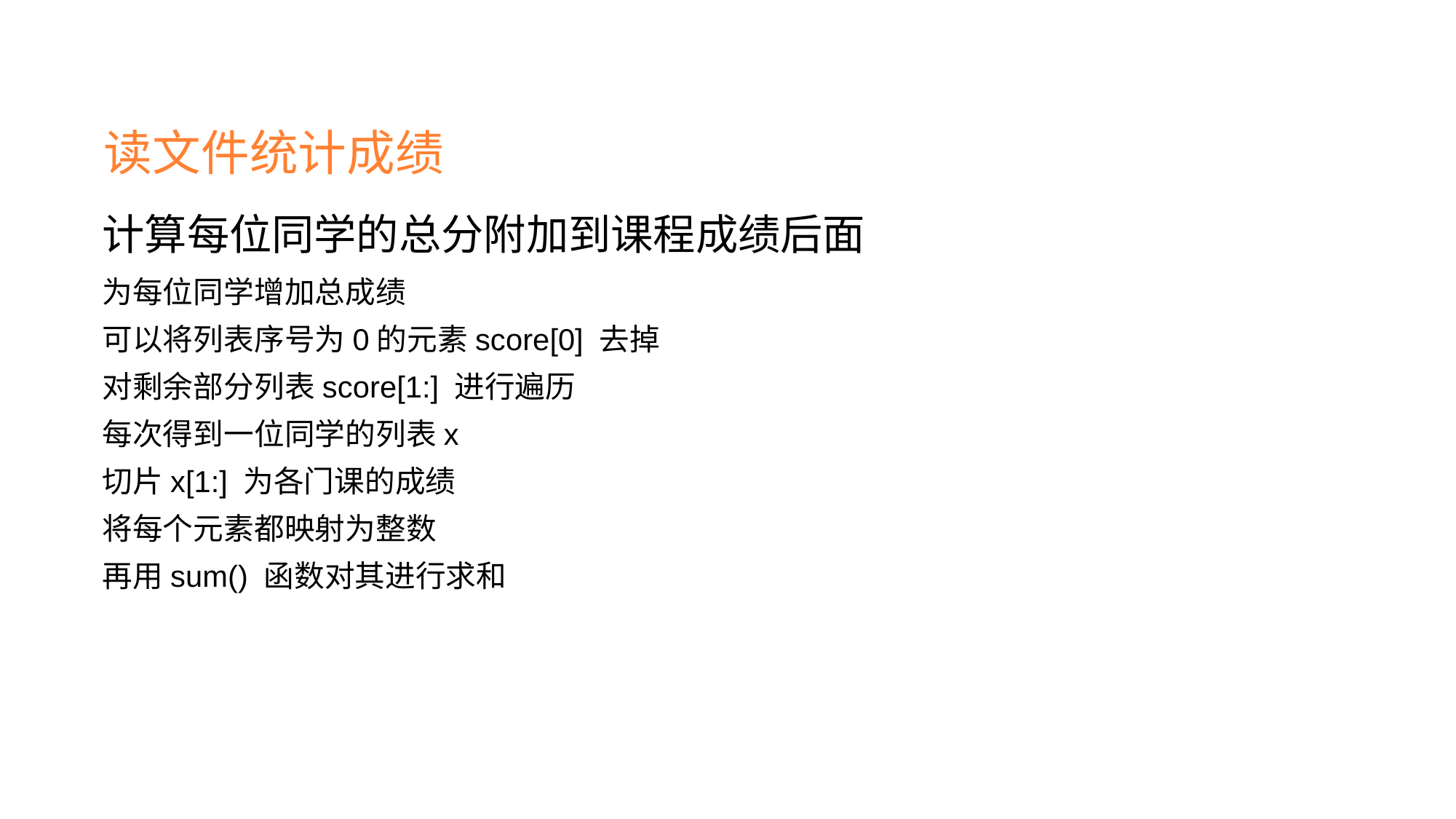

读文件统计成绩
计算每位同学的总分附加到课程成绩后面
为每位同学增加总成绩
可以将列表序号为0的元素score[0] 去掉
对剩余部分列表score[1:] 进行遍历
每次得到一位同学的列表x
切片x[1:] 为各门课的成绩
将每个元素都映射为整数
再用sum() 函数对其进行求和